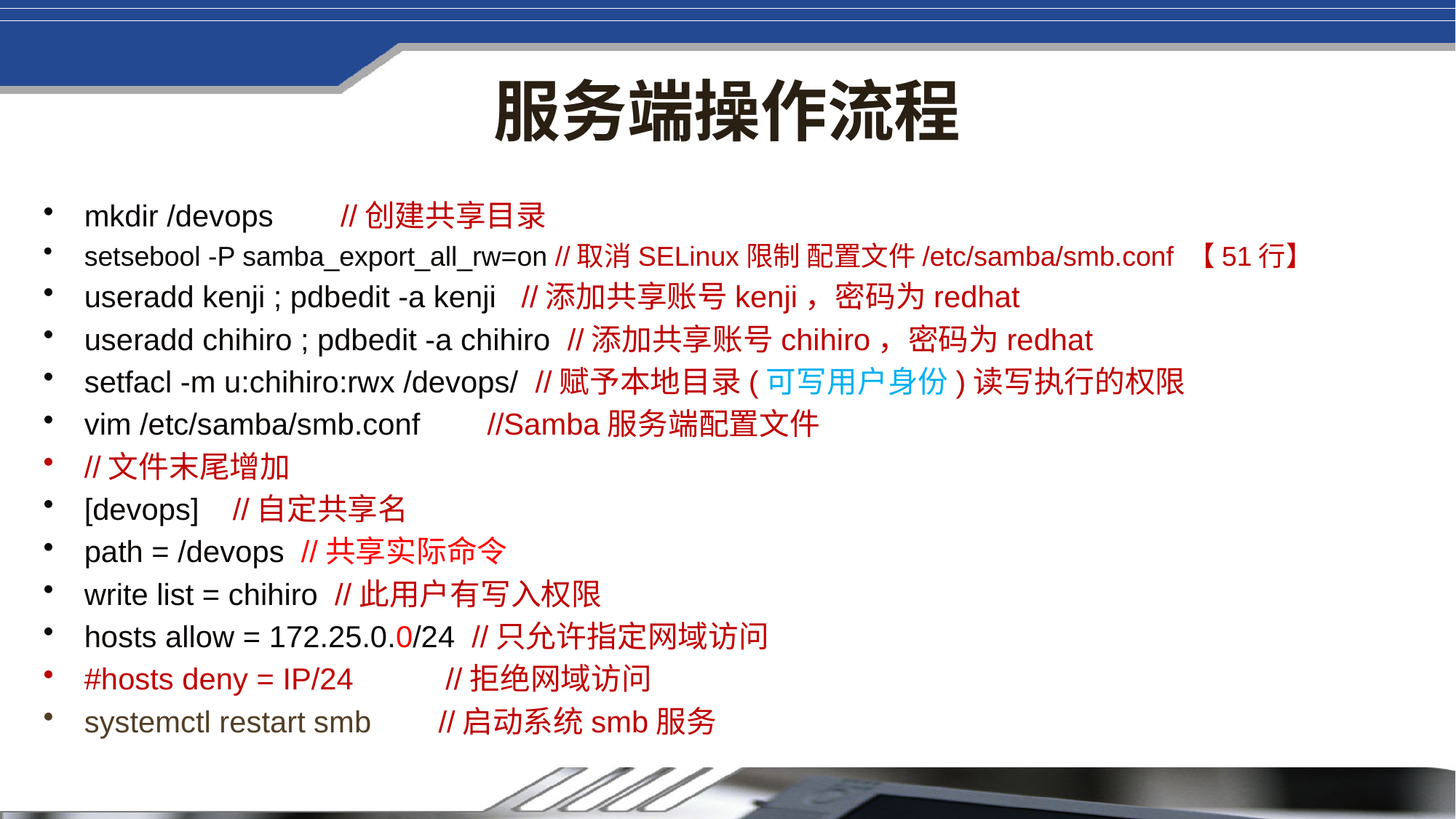

# 服务端操作流程
mkdir /devops        //创建共享目录
setsebool -P samba_export_all_rw=on //取消SELinux限制 配置文件/etc/samba/smb.conf 【51行】
useradd kenji ; pdbedit -a kenji   //添加共享账号kenji，密码为redhat
useradd chihiro ; pdbedit -a chihiro  //添加共享账号chihiro，密码为redhat
setfacl -m u:chihiro:rwx /devops/  //赋予本地目录(可写用户身份)读写执行的权限
vim /etc/samba/smb.conf        //Samba服务端配置文件
//文件末尾增加
[devops]    //自定共享名
path = /devops  //共享实际命令
write list = chihiro  //此用户有写入权限
hosts allow = 172.25.0.0/24  //只允许指定网域访问
#hosts deny = IP/24           //拒绝网域访问
systemctl restart smb        //启动系统smb服务